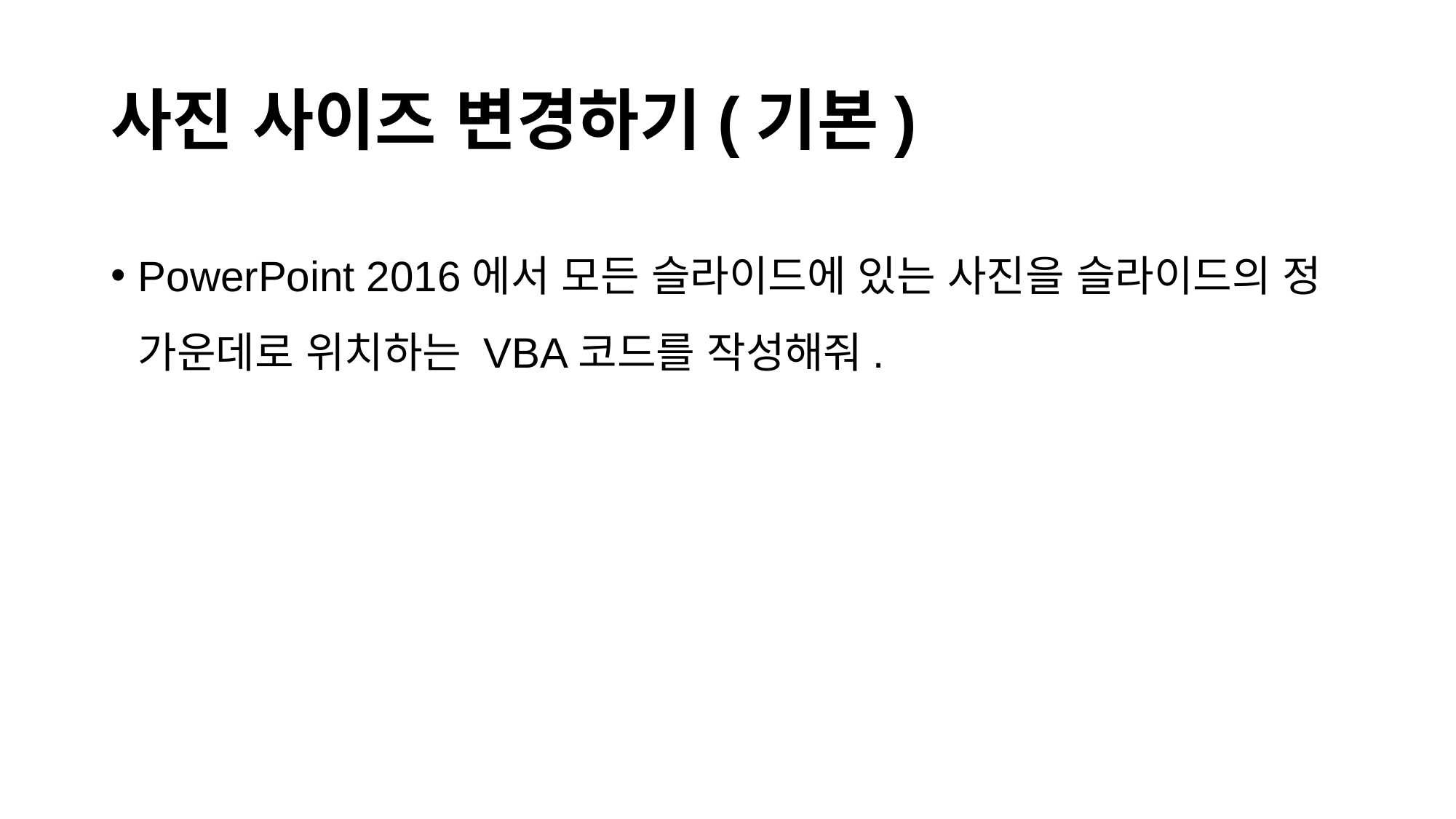

# 사진 사이즈 변경하기(기본)
PowerPoint 2016에서 모든 슬라이드에 있는 사진을 슬라이드의 정 가운데로 위치하는 VBA코드를 작성해줘.